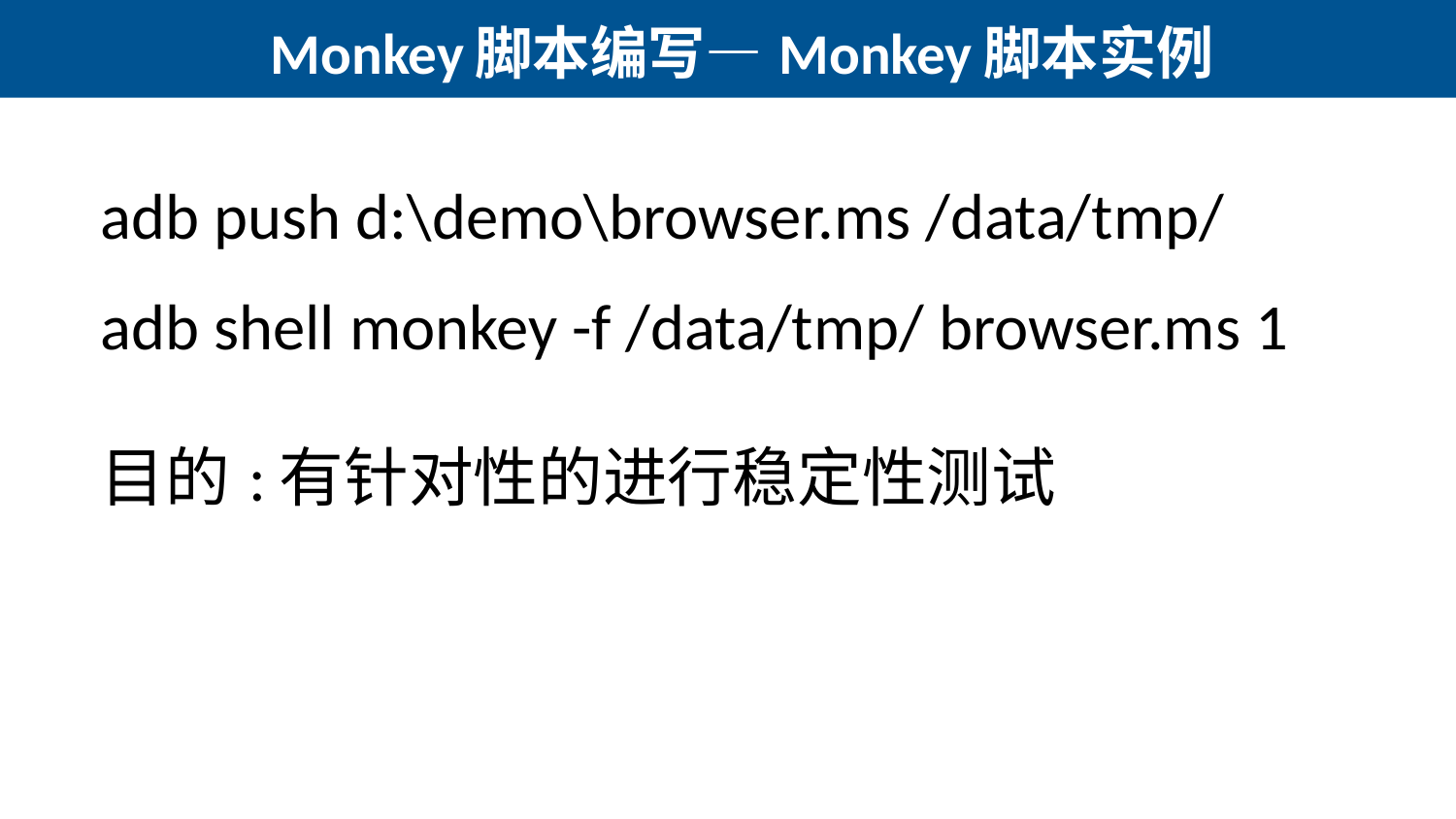

# Monkey脚本编写—Monkey脚本实例
adb push d:\demo\browser.ms /data/tmp/
adb shell monkey -f /data/tmp/ browser.ms 1
目的:有针对性的进行稳定性测试